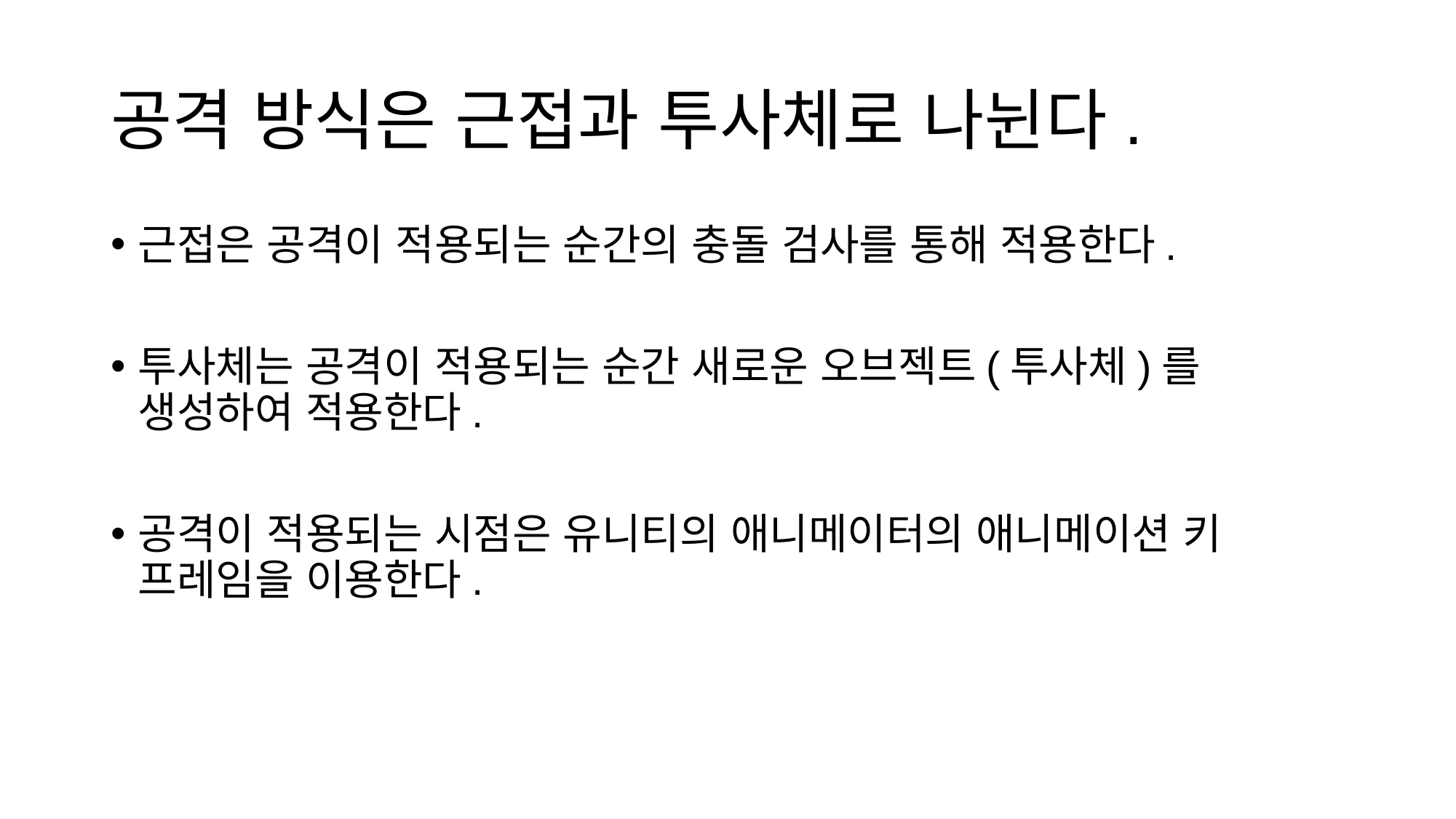

# 공격 방식은 근접과 투사체로 나뉜다.
근접은 공격이 적용되는 순간의 충돌 검사를 통해 적용한다.

투사체는 공격이 적용되는 순간 새로운 오브젝트(투사체)를 생성하여 적용한다.

공격이 적용되는 시점은 유니티의 애니메이터의 애니메이션 키 프레임을 이용한다.